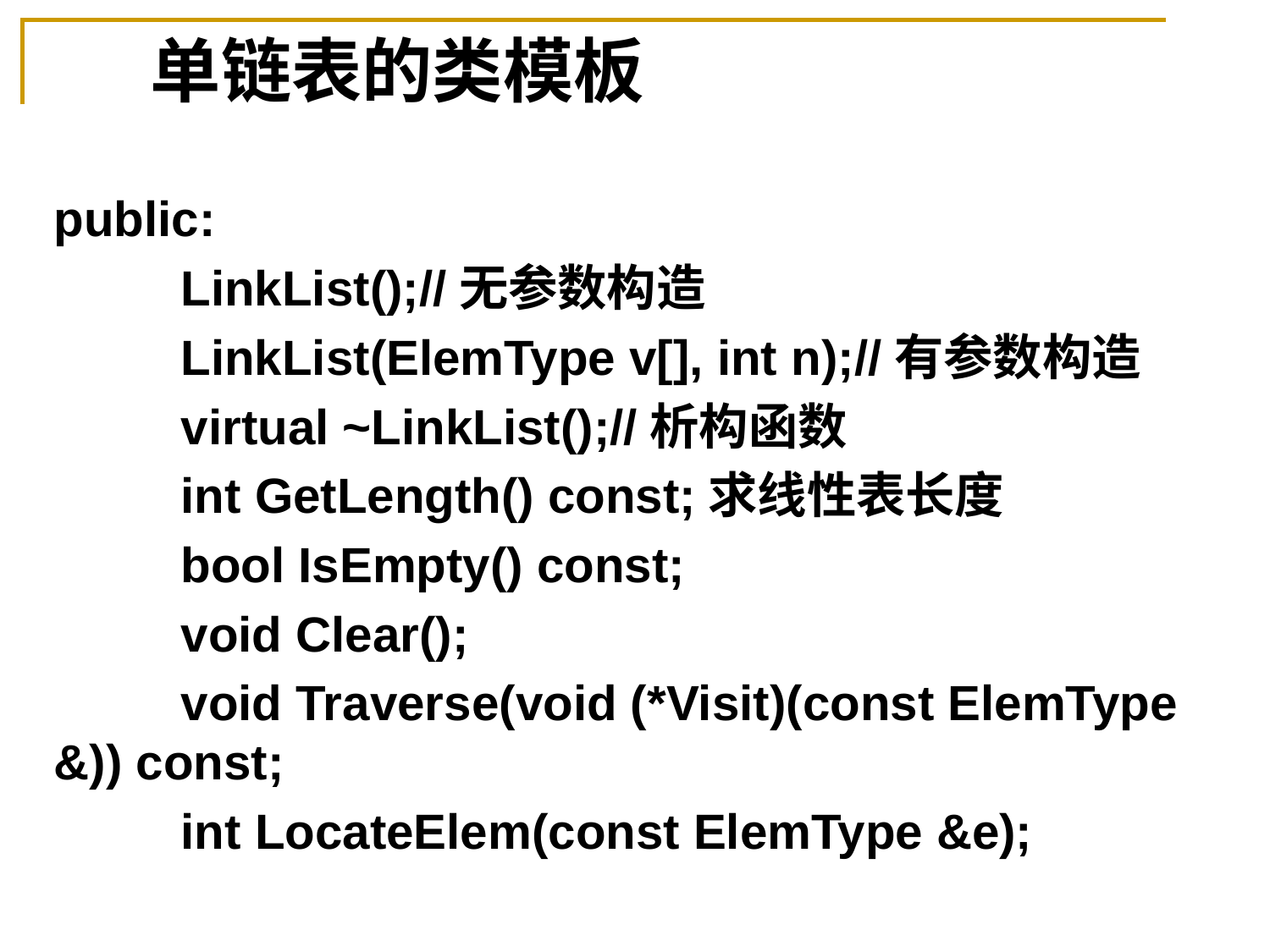

# 单链表的类模板
public:
	LinkList();//无参数构造
	LinkList(ElemType v[], int n);//有参数构造
	virtual ~LinkList();//析构函数
	int GetLength() const;求线性表长度
	bool IsEmpty() const;
	void Clear();
	void Traverse(void (*Visit)(const ElemType &)) const;
	int LocateElem(const ElemType &e);